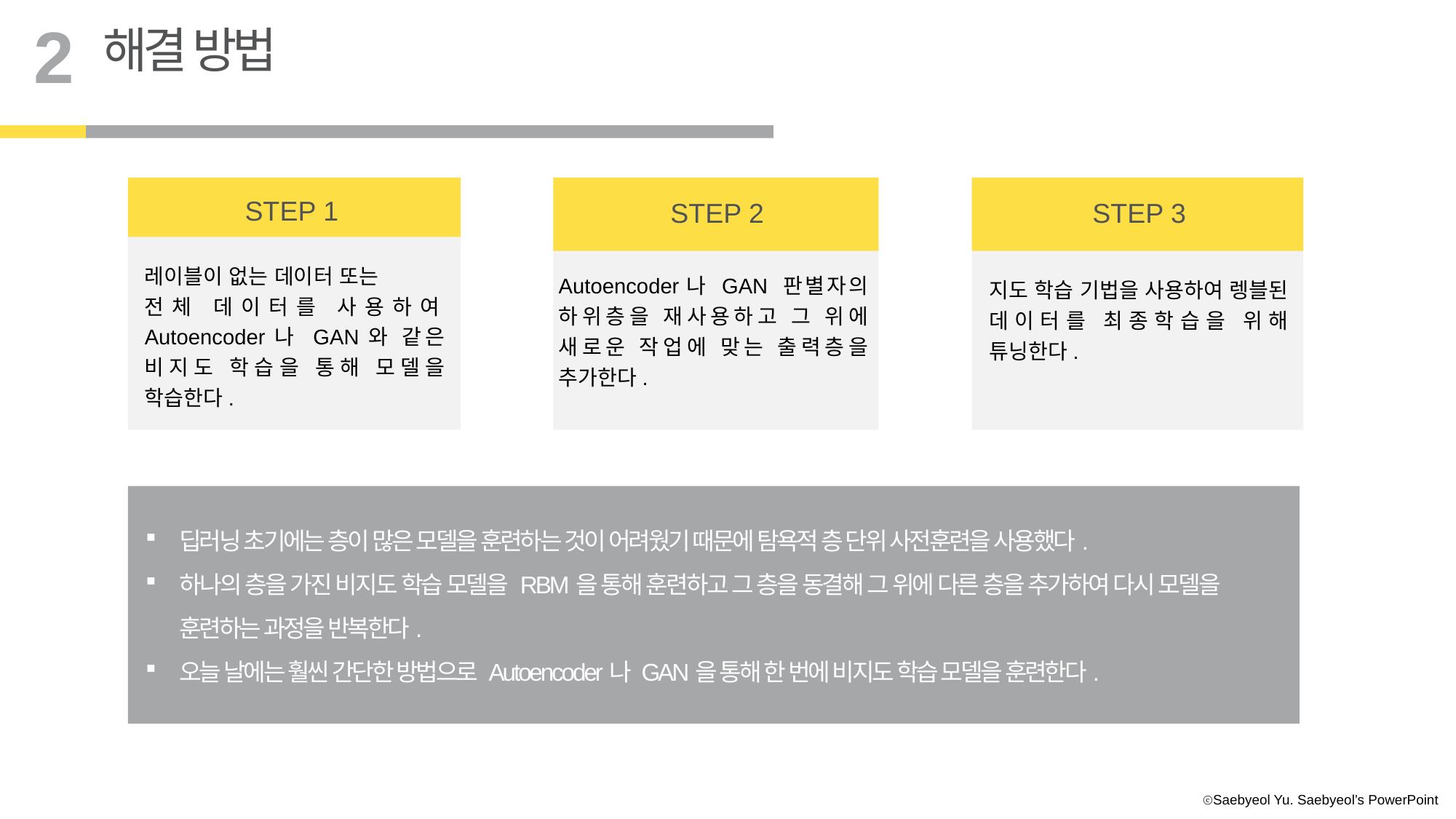

2
해결 방법

STEP 1
레이블이 없는 데이터 또는
전체 데이터를 사용하여Autoencoder나 GAN와 같은 비지도 학습을 통해 모델을 학습한다.

STEP 3
지도 학습 기법을 사용하여 렝블된 데이터를 최종학습을 위해 튜닝한다.

STEP 2
Autoencoder나 GAN 판별자의 하위층을 재사용하고 그 위에 새로운 작업에 맞는 출력층을 추가한다.

딥러닝 초기에는 층이 많은 모델을 훈련하는 것이 어려웠기 때문에 탐욕적 층 단위 사전훈련을 사용했다.
하나의 층을 가진 비지도 학습 모델을 RBM을 통해 훈련하고 그 층을 동결해 그 위에 다른 층을 추가하여 다시 모델을 훈련하는 과정을 반복한다.
오늘 날에는 훨씬 간단한 방법으로 Autoencoder나 GAN을 통해 한 번에 비지도 학습 모델을 훈련한다.